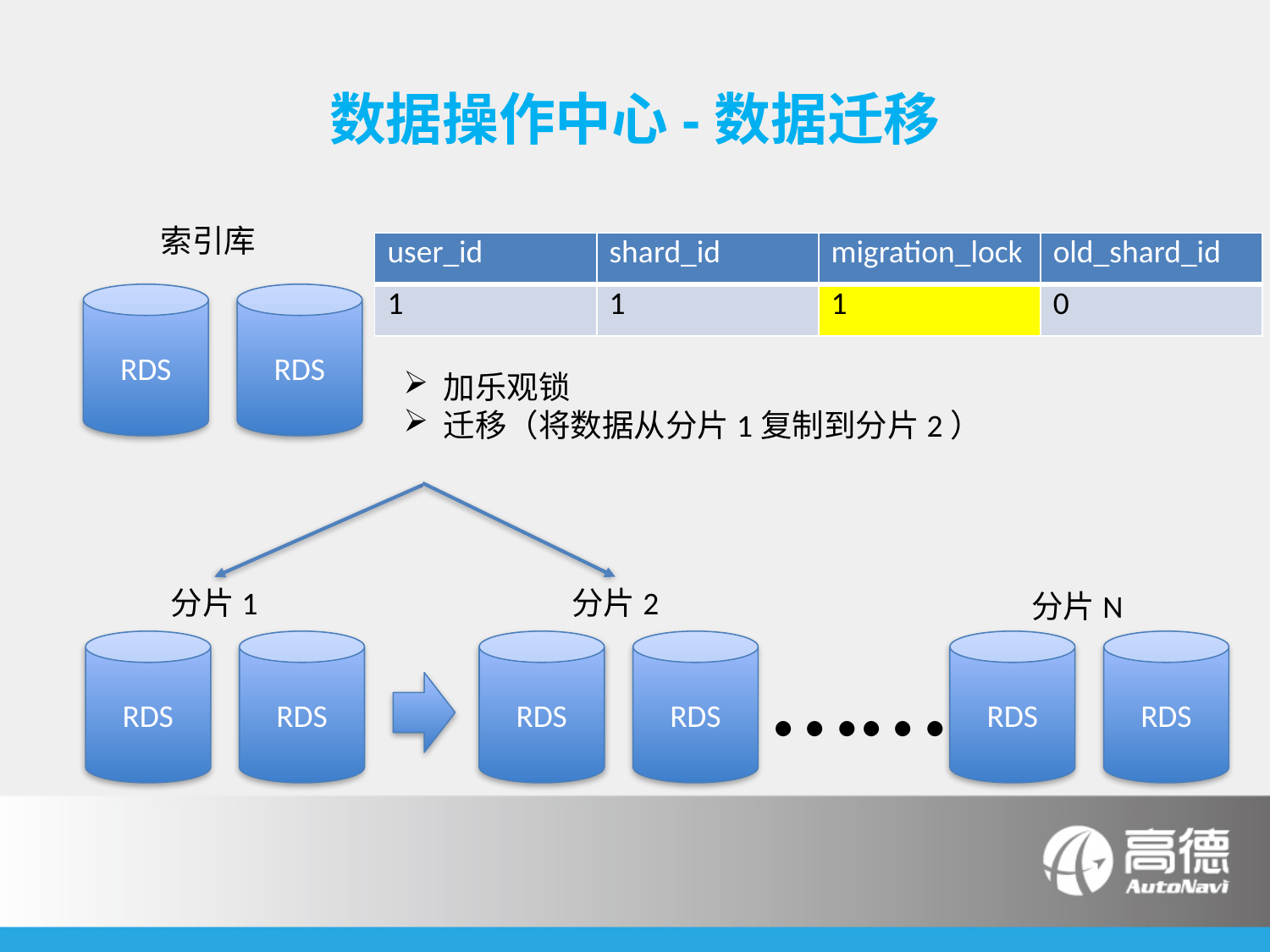

# 数据操作中心-数据迁移
索引库
| user\_id | shard\_id | migration\_lock | old\_shard\_id |
| --- | --- | --- | --- |
| 1 | 1 | 1 | 0 |
RDS
RDS
加乐观锁
迁移（将数据从分片1复制到分片2）
分片1
分片2
分片N
……
RDS
RDS
RDS
RDS
RDS
RDS